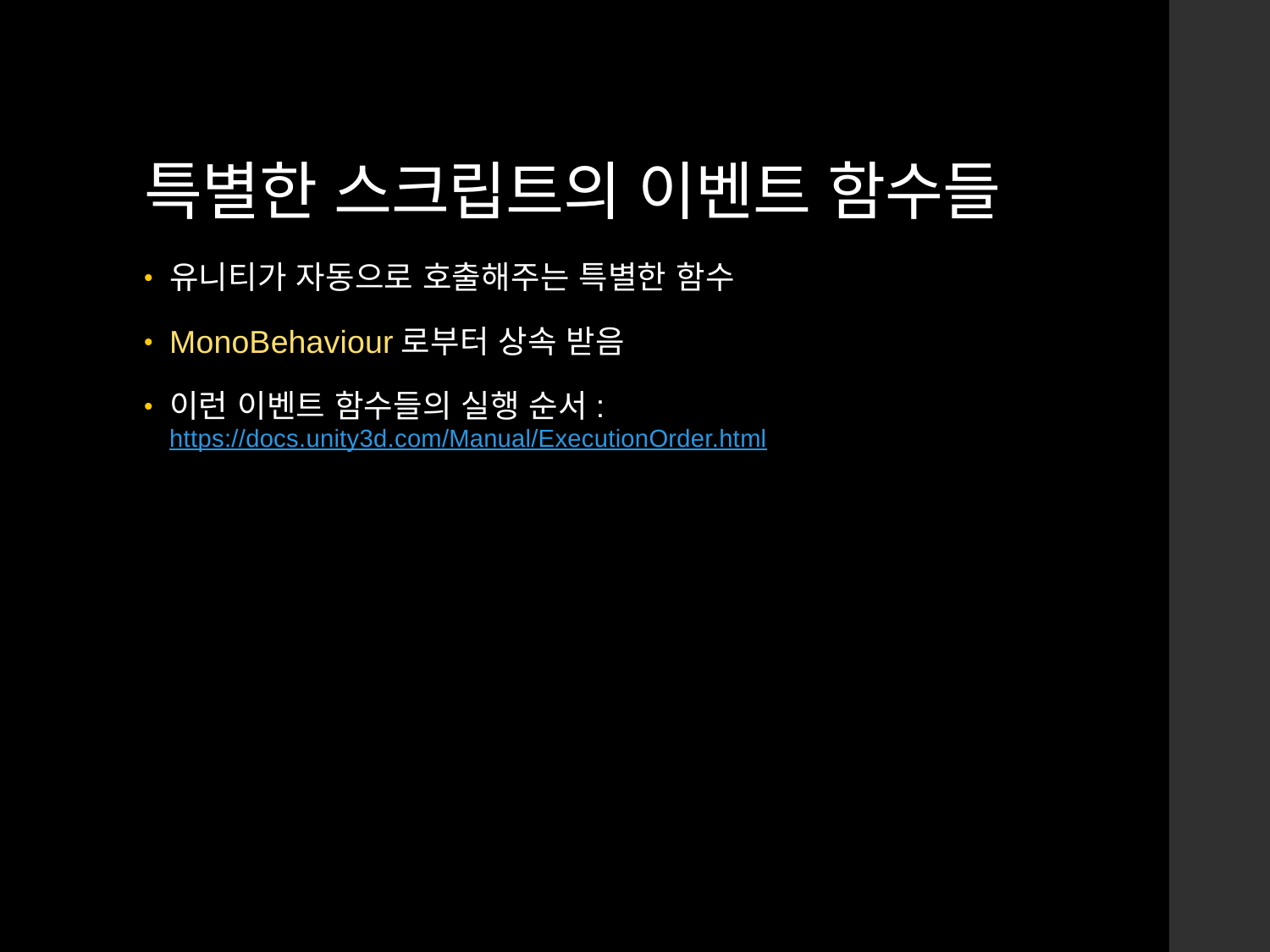

# 특별한 스크립트의 이벤트 함수들
유니티가 자동으로 호출해주는 특별한 함수
MonoBehaviour로부터 상속 받음
이런 이벤트 함수들의 실행 순서: https://docs.unity3d.com/Manual/ExecutionOrder.html